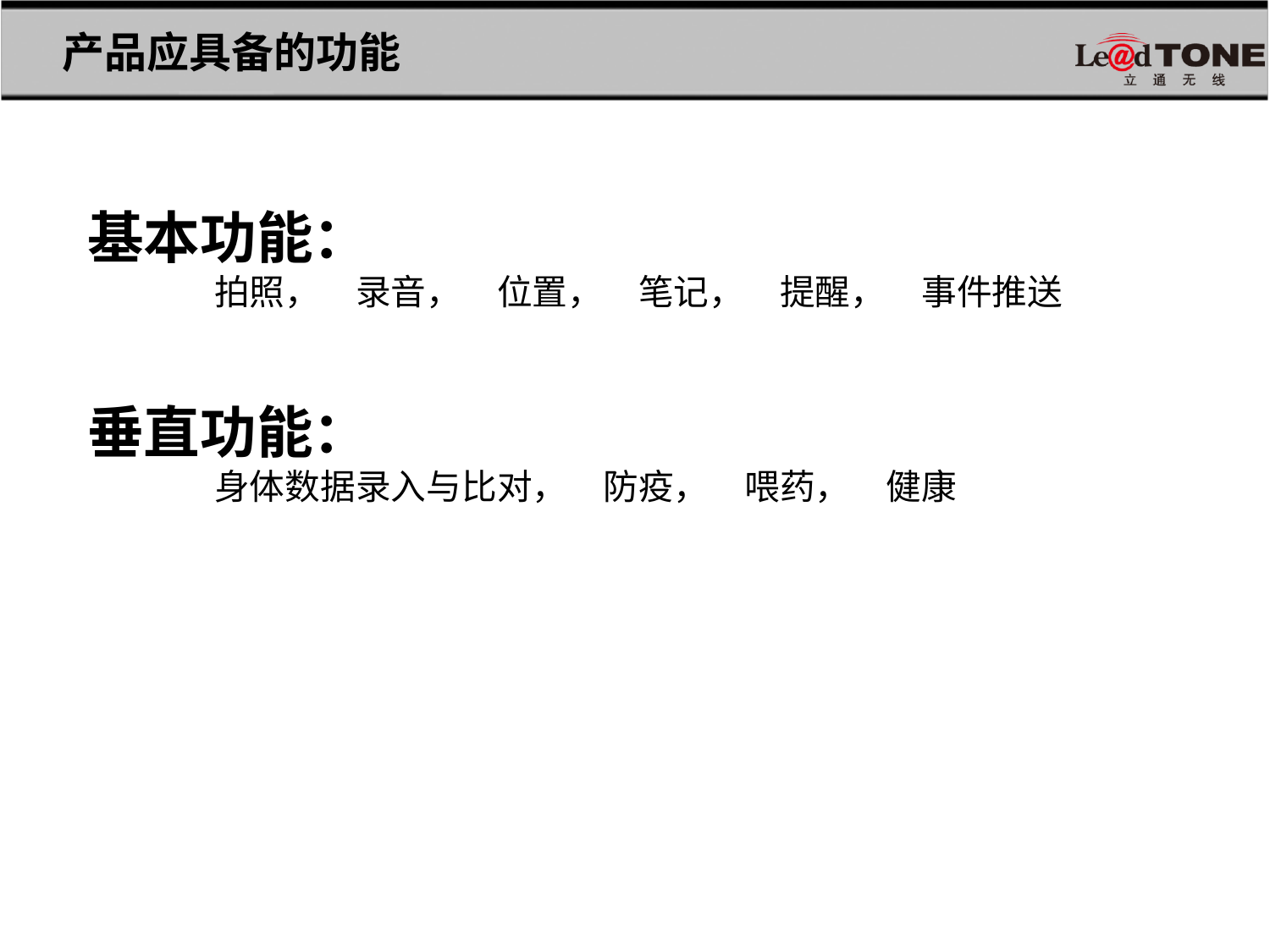

产品应具备的功能
基本功能：
	拍照，　录音，　位置，　笔记，　提醒，　事件推送

垂直功能：
	身体数据录入与比对，　防疫，　喂药，　健康